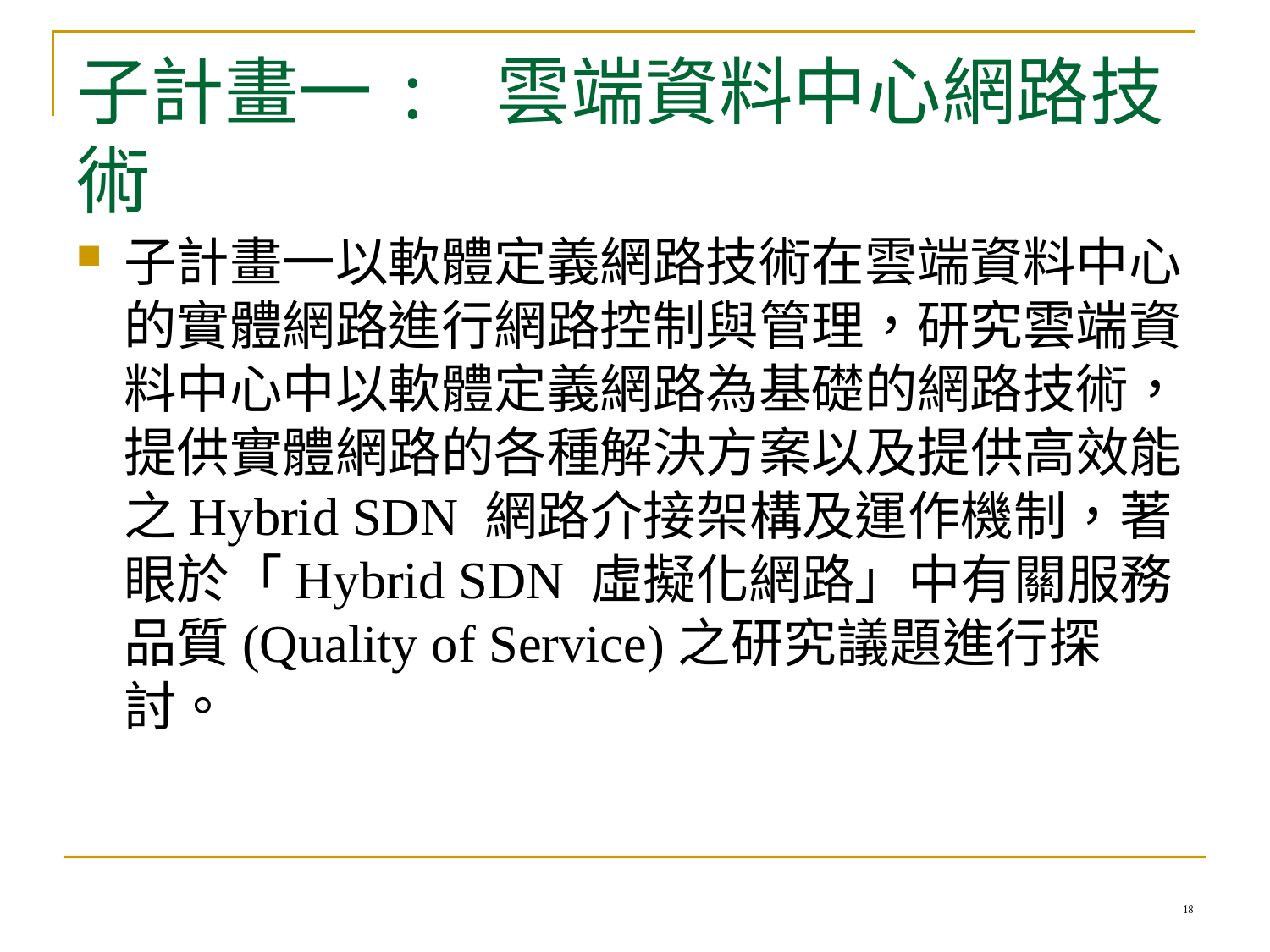

# 子計畫一: 雲端資料中心網路技術
子計畫一以軟體定義網路技術在雲端資料中心的實體網路進行網路控制與管理，研究雲端資料中心中以軟體定義網路為基礎的網路技術，提供實體網路的各種解決方案以及提供高效能之Hybrid SDN 網路介接架構及運作機制，著眼於「Hybrid SDN 虛擬化網路」中有關服務品質(Quality of Service)之研究議題進行探討。
18